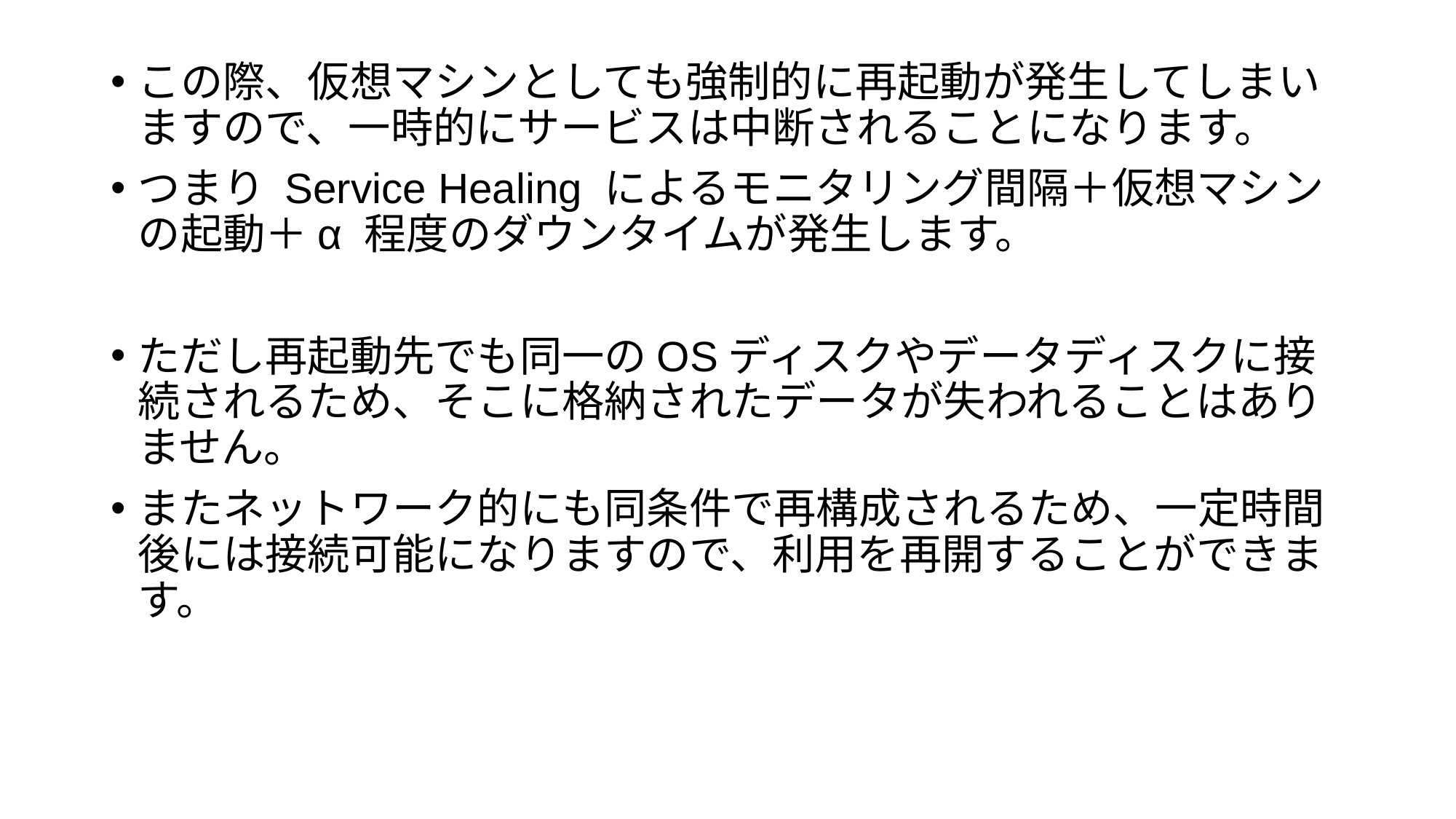

この際、仮想マシンとしても強制的に再起動が発生してしまいますので、一時的にサービスは中断されることになります。
つまり Service Healing によるモニタリング間隔＋仮想マシンの起動＋α 程度のダウンタイムが発生します。

ただし再起動先でも同一のOSディスクやデータディスクに接続されるため、そこに格納されたデータが失われることはありません。
またネットワーク的にも同条件で再構成されるため、一定時間後には接続可能になりますので、利用を再開することができます。